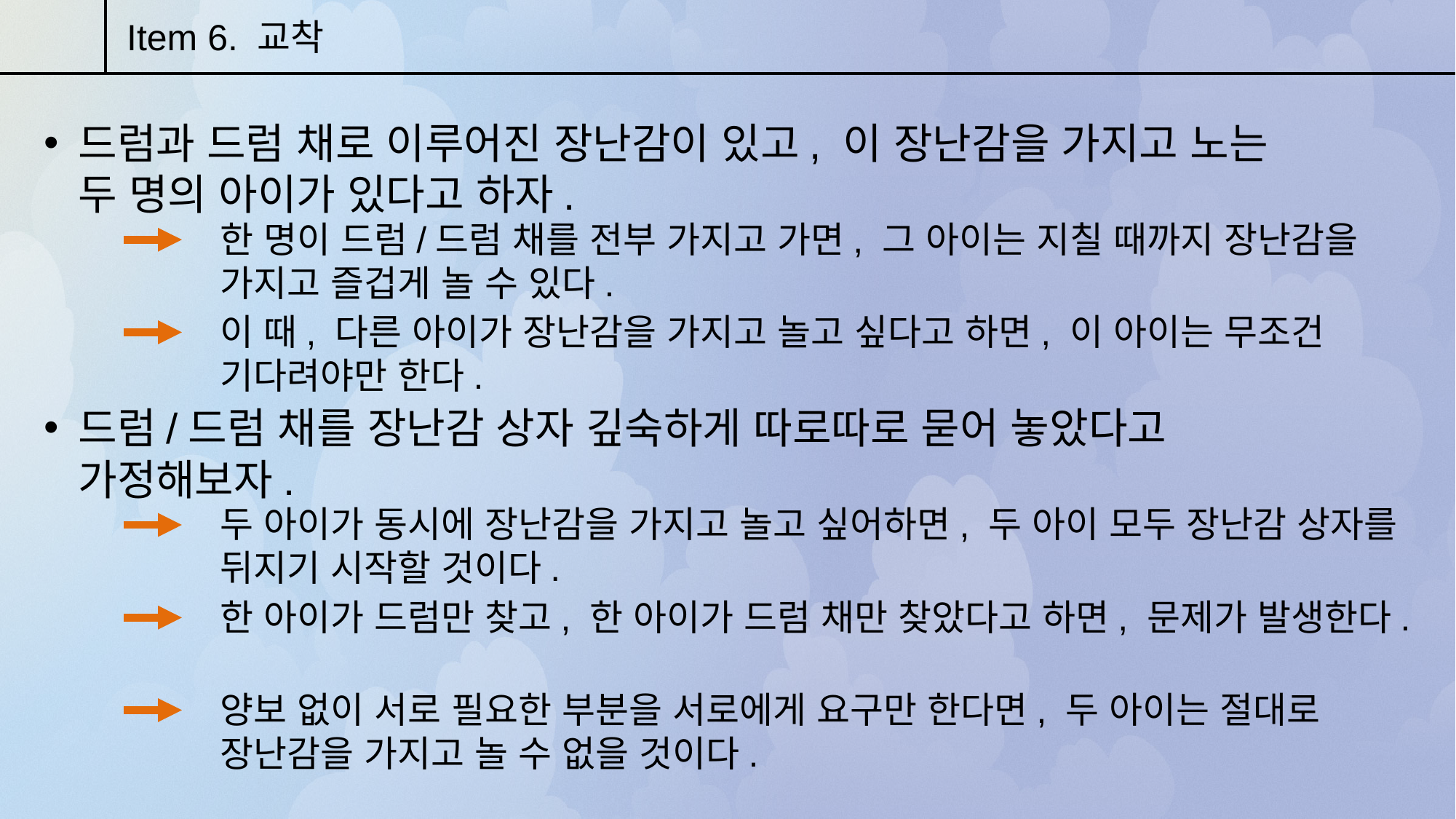

Item 6. 교착
드럼과 드럼 채로 이루어진 장난감이 있고, 이 장난감을 가지고 노는 두 명의 아이가 있다고 하자.
한 명이 드럼/드럼 채를 전부 가지고 가면, 그 아이는 지칠 때까지 장난감을 가지고 즐겁게 놀 수 있다.
이 때, 다른 아이가 장난감을 가지고 놀고 싶다고 하면, 이 아이는 무조건 기다려야만 한다.
드럼/드럼 채를 장난감 상자 깊숙하게 따로따로 묻어 놓았다고 가정해보자.
두 아이가 동시에 장난감을 가지고 놀고 싶어하면, 두 아이 모두 장난감 상자를 뒤지기 시작할 것이다.
한 아이가 드럼만 찾고, 한 아이가 드럼 채만 찾았다고 하면, 문제가 발생한다.
양보 없이 서로 필요한 부분을 서로에게 요구만 한다면, 두 아이는 절대로 장난감을 가지고 놀 수 없을 것이다.